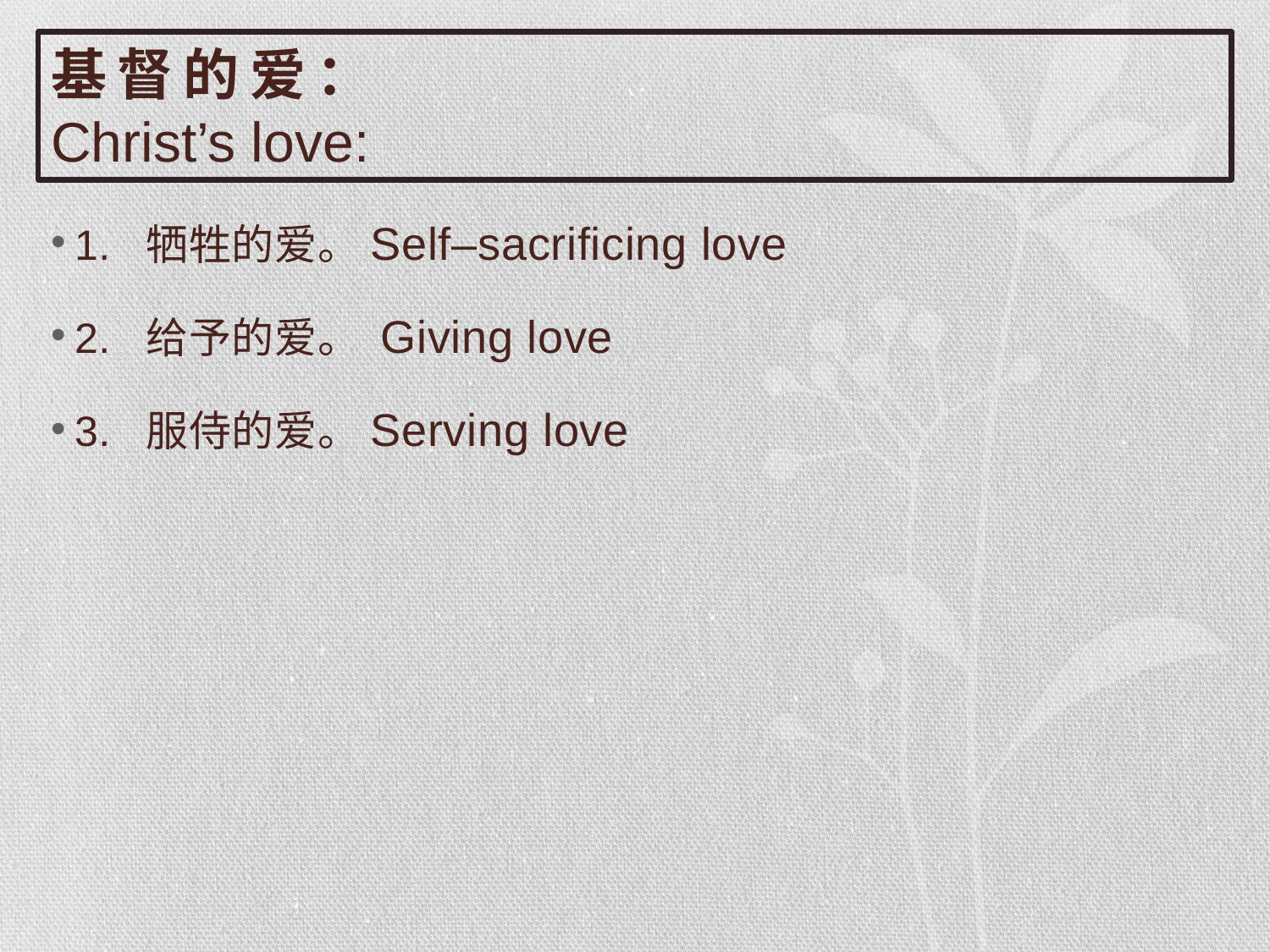

# 基督的爱： Christ’s love:
1.  牺牲的爱。Self–sacrificing love
2.  给予的爱。 Giving love
3.  服侍的爱。Serving love